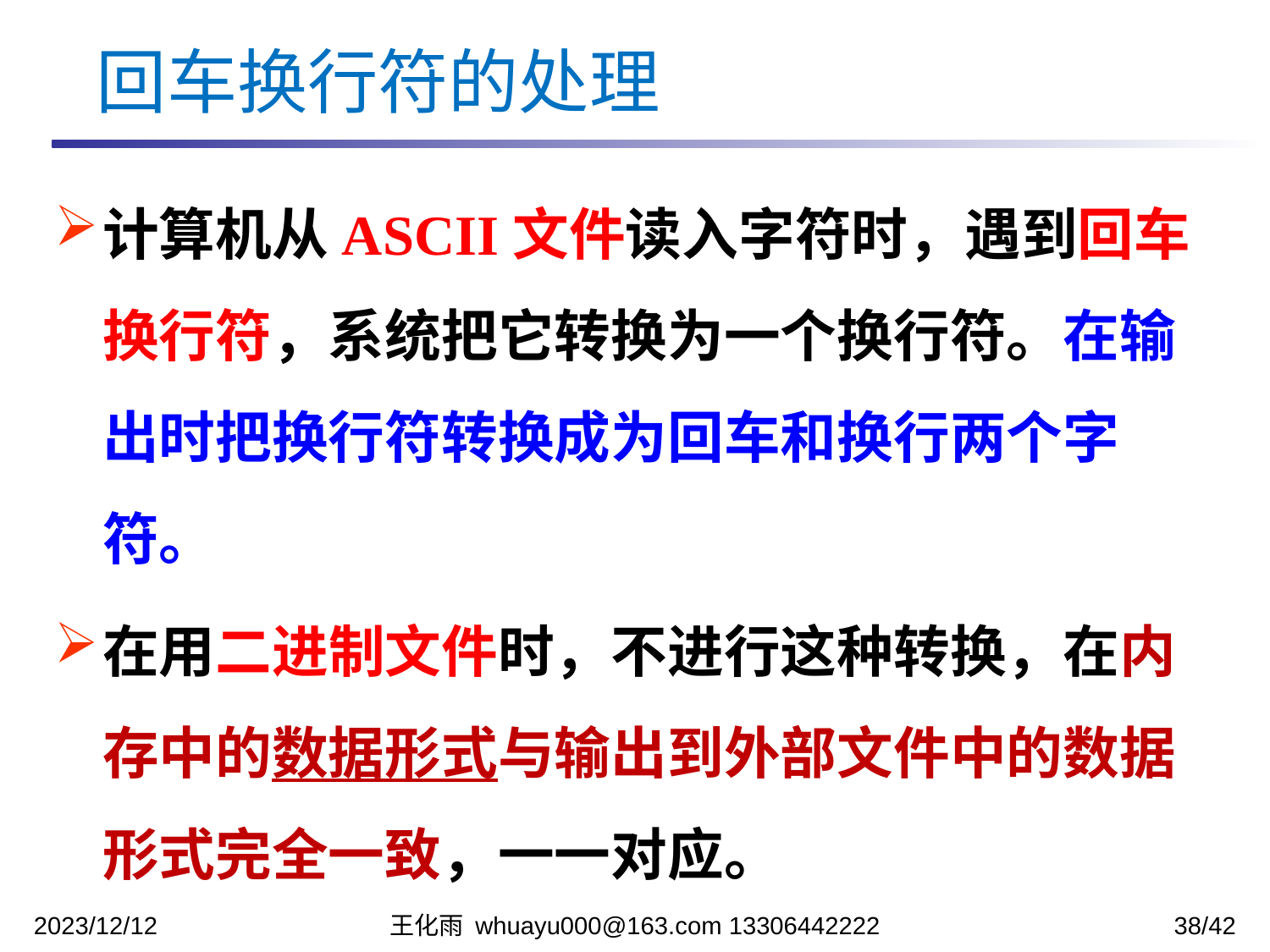

回车换行符的处理
计算机从ASCII文件读入字符时，遇到回车换行符，系统把它转换为一个换行符。在输出时把换行符转换成为回车和换行两个字符。
在用二进制文件时，不进行这种转换，在内存中的数据形式与输出到外部文件中的数据形式完全一致，一一对应。
2023/12/12
王化雨 whuayu000@163.com 13306442222
38/42